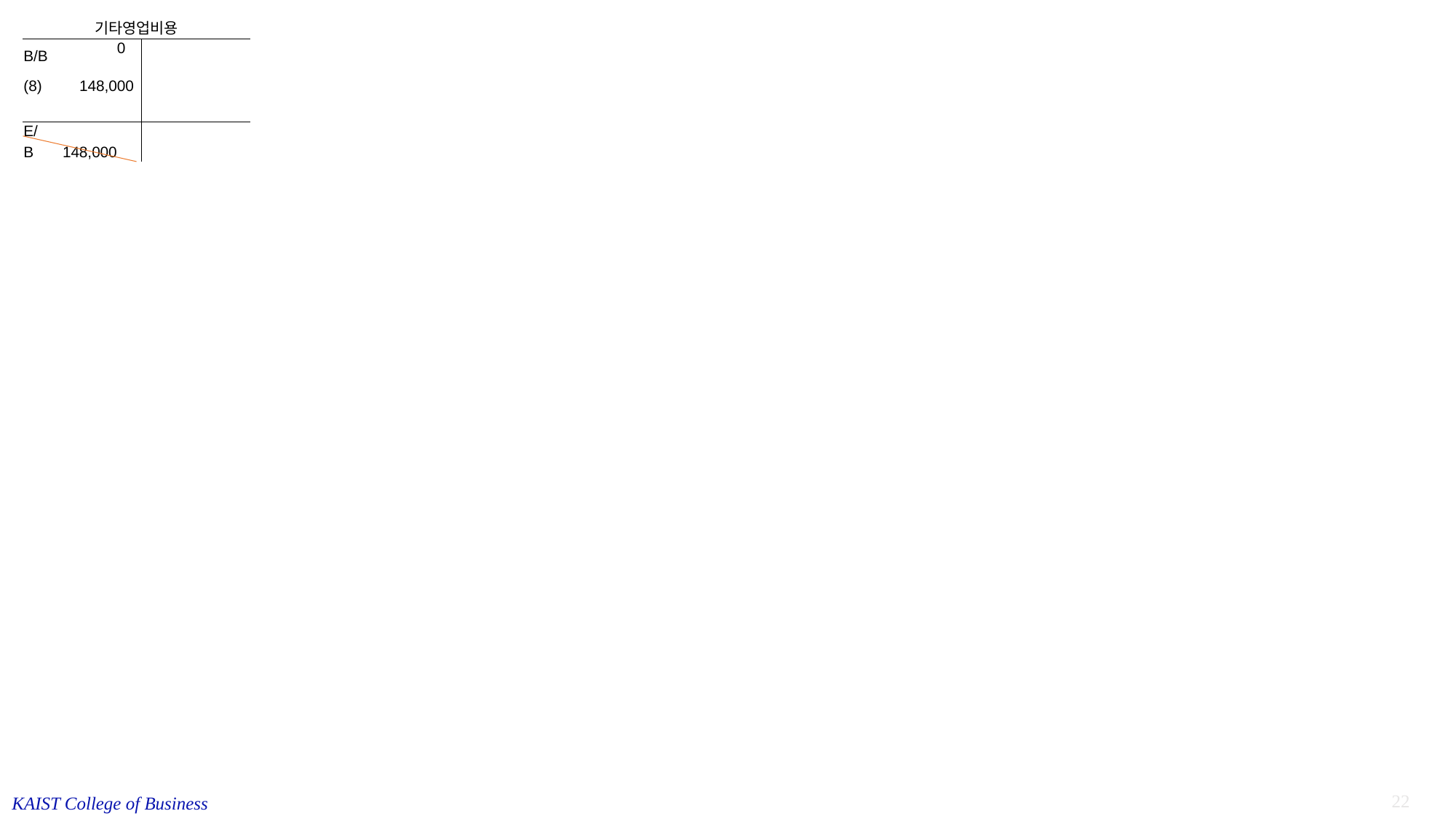

| 기타영업비용 |  |  |  |
| --- | --- | --- | --- |
| B/B | 0 |  |  |
| (8) | 148,000 |  |  |
|  |  |  |  |
| E/B | 148,000 |  |  |